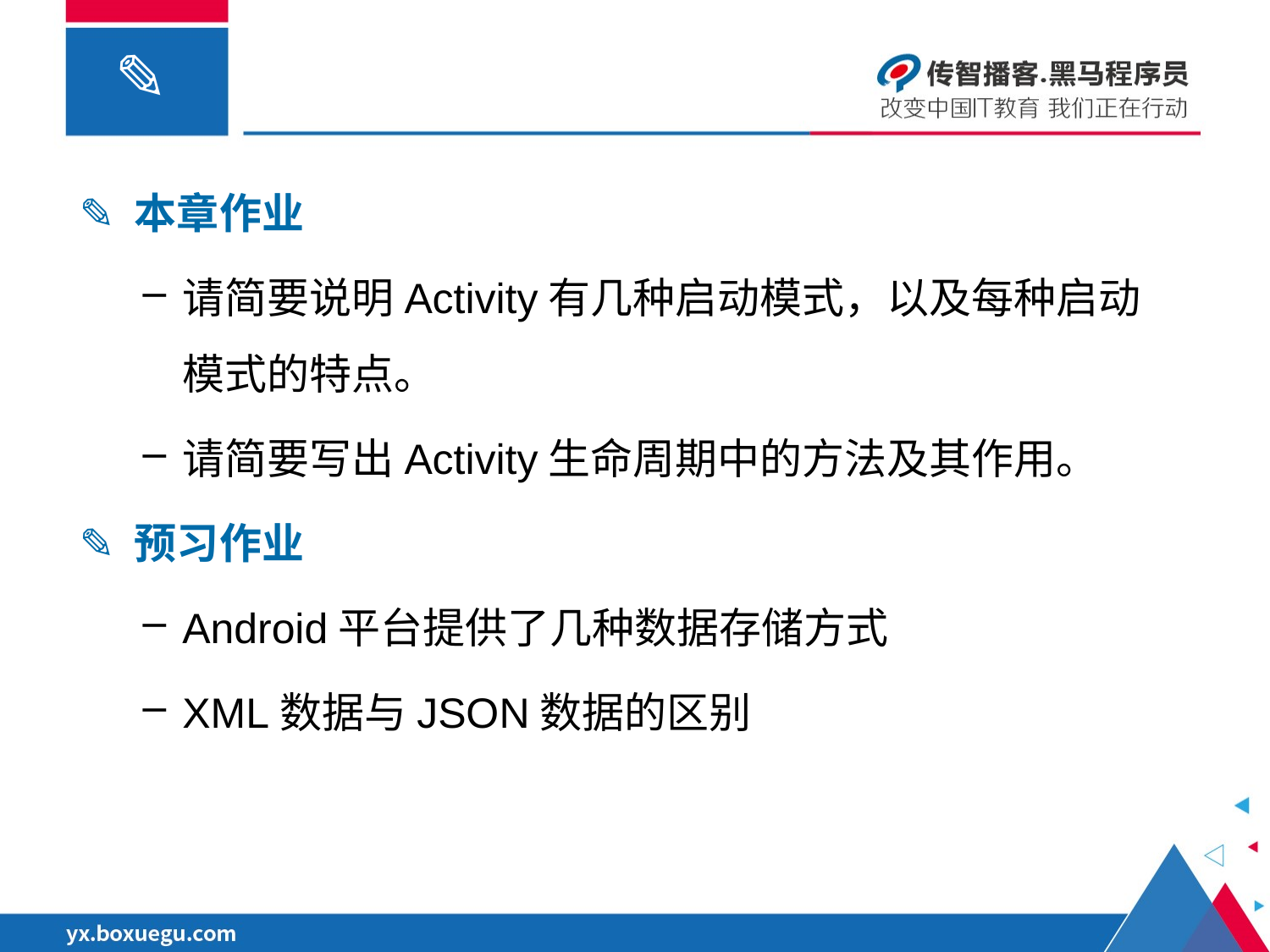

✎ 本章作业
请简要说明Activity有几种启动模式，以及每种启动模式的特点。
请简要写出Activity生命周期中的方法及其作用。
✎ 预习作业
Android平台提供了几种数据存储方式
XML数据与JSON数据的区别